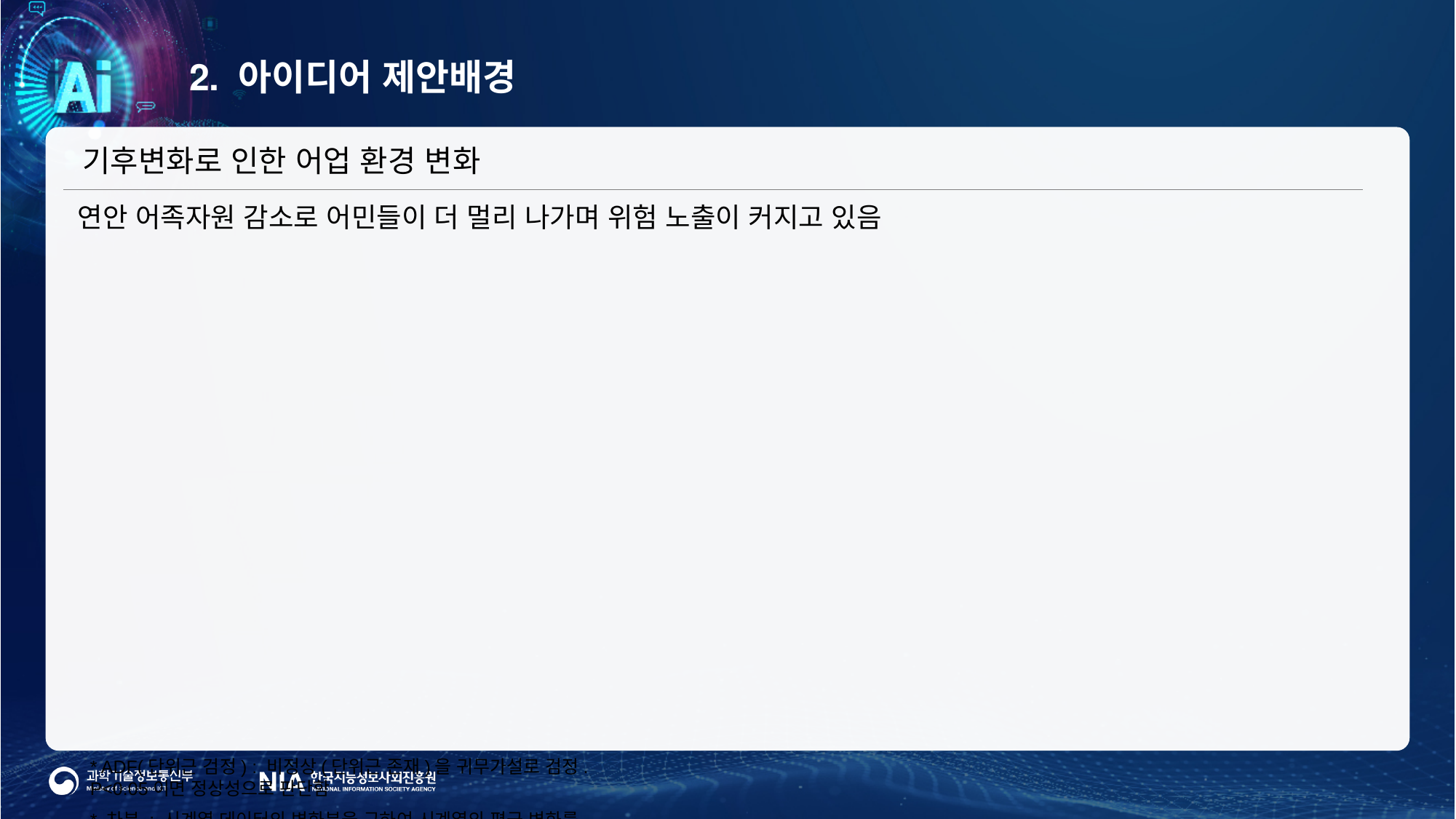

2. 아이디어 제안배경
기후변화로 인한 어업 환경 변화
연안 어족자원 감소로 어민들이 더 멀리 나가며 위험 노출이 커지고 있음
* ADF(단위근 검정) : 비정상(단위근 존재)을 귀무가설로 검정. P<0.05이면 정상성으로 판단함
* 차분 : 시계열 데이터의 변화분을 구하여 시계열의 평균 변화를 일정하게 만드는 과정